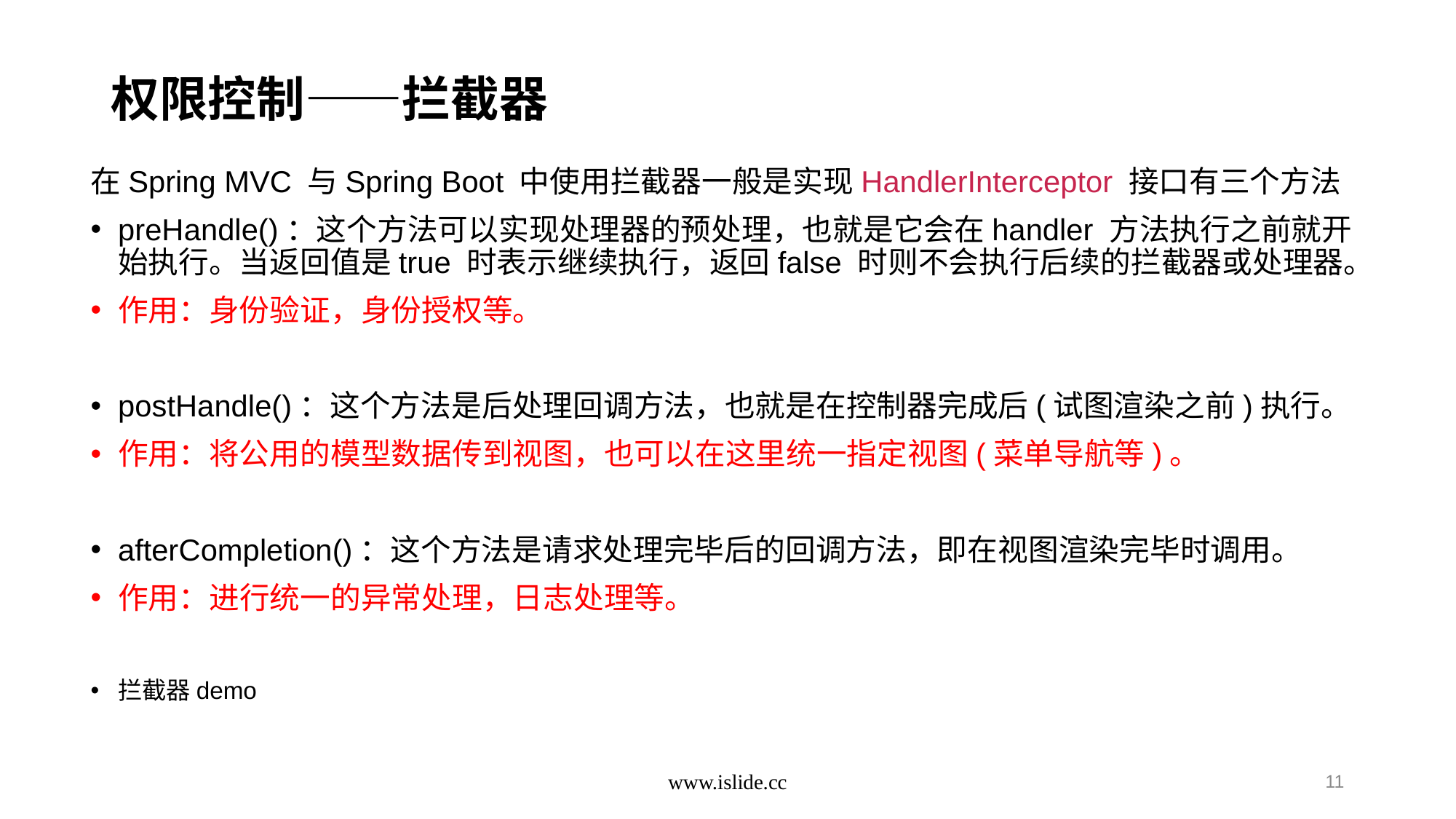

# 权限控制——拦截器
在Spring MVC 与Spring Boot 中使用拦截器一般是实现HandlerInterceptor 接口有三个方法
preHandle()：这个方法可以实现处理器的预处理，也就是它会在handler 方法执行之前就开始执行。当返回值是true 时表示继续执行，返回false 时则不会执行后续的拦截器或处理器。
作用：身份验证，身份授权等。

postHandle()：这个方法是后处理回调方法，也就是在控制器完成后(试图渲染之前)执行。
作用：将公用的模型数据传到视图，也可以在这里统一指定视图(菜单导航等)。

afterCompletion()：这个方法是请求处理完毕后的回调方法，即在视图渲染完毕时调用。
作用：进行统一的异常处理，日志处理等。

拦截器demo
www.islide.cc
11